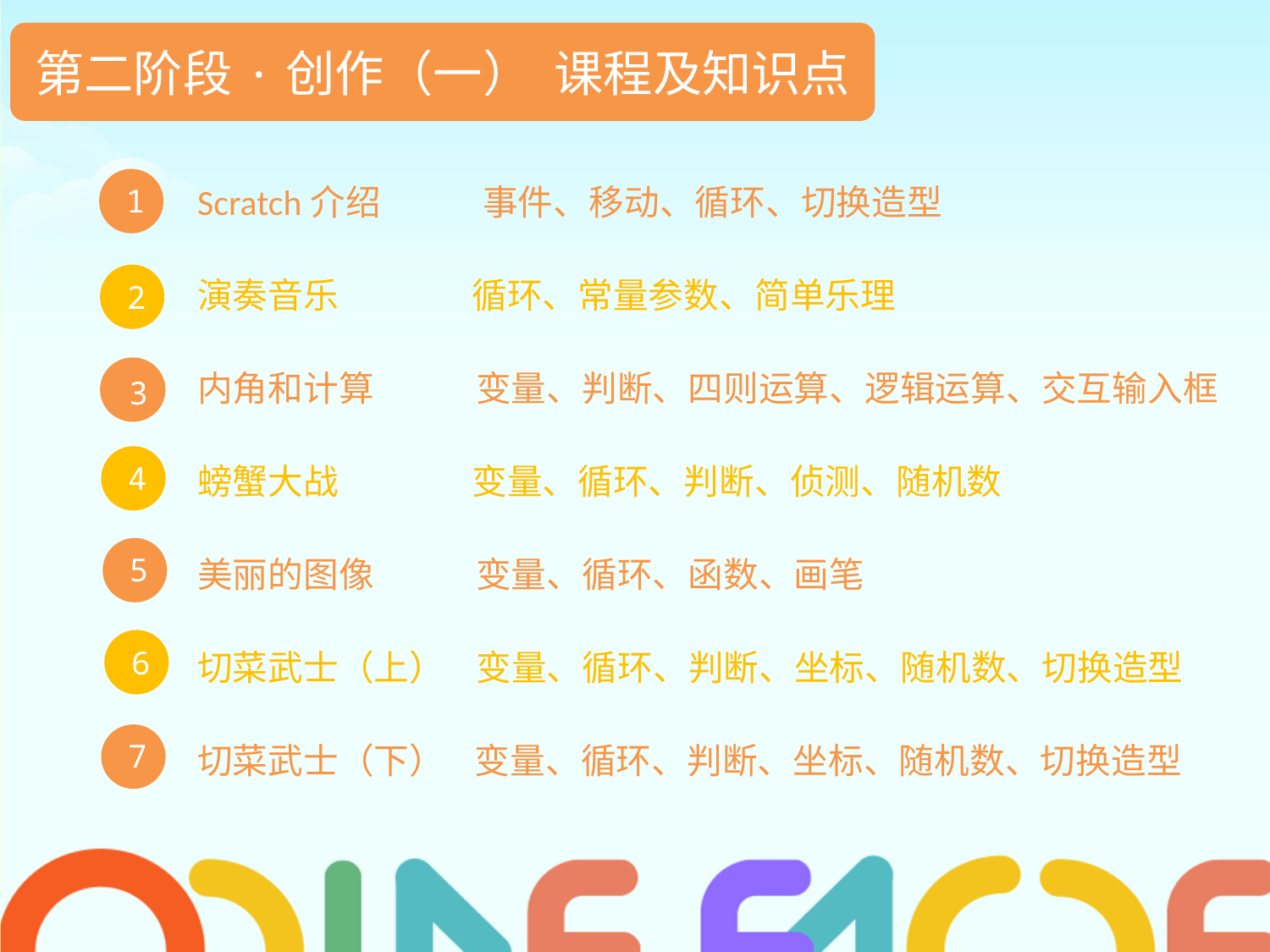

第二阶段·创作（一）  课程及知识点

 1
Scratch介绍             事件、移动、循环、切换造型

演奏音乐                 循环、常量参数、简单乐理

内角和计算             变量、判断、四则运算、逻辑运算、交互输入框

螃蟹大战                 变量、循环、判断、侦测、随机数

美丽的图像             变量、循环、函数、画笔

切菜武士（上）    变量、循环、判断、坐标、随机数、切换造型

切菜武士（下）	   变量、循环、判断、坐标、随机数、切换造型

 2

 3

 4

 5

 6

 7